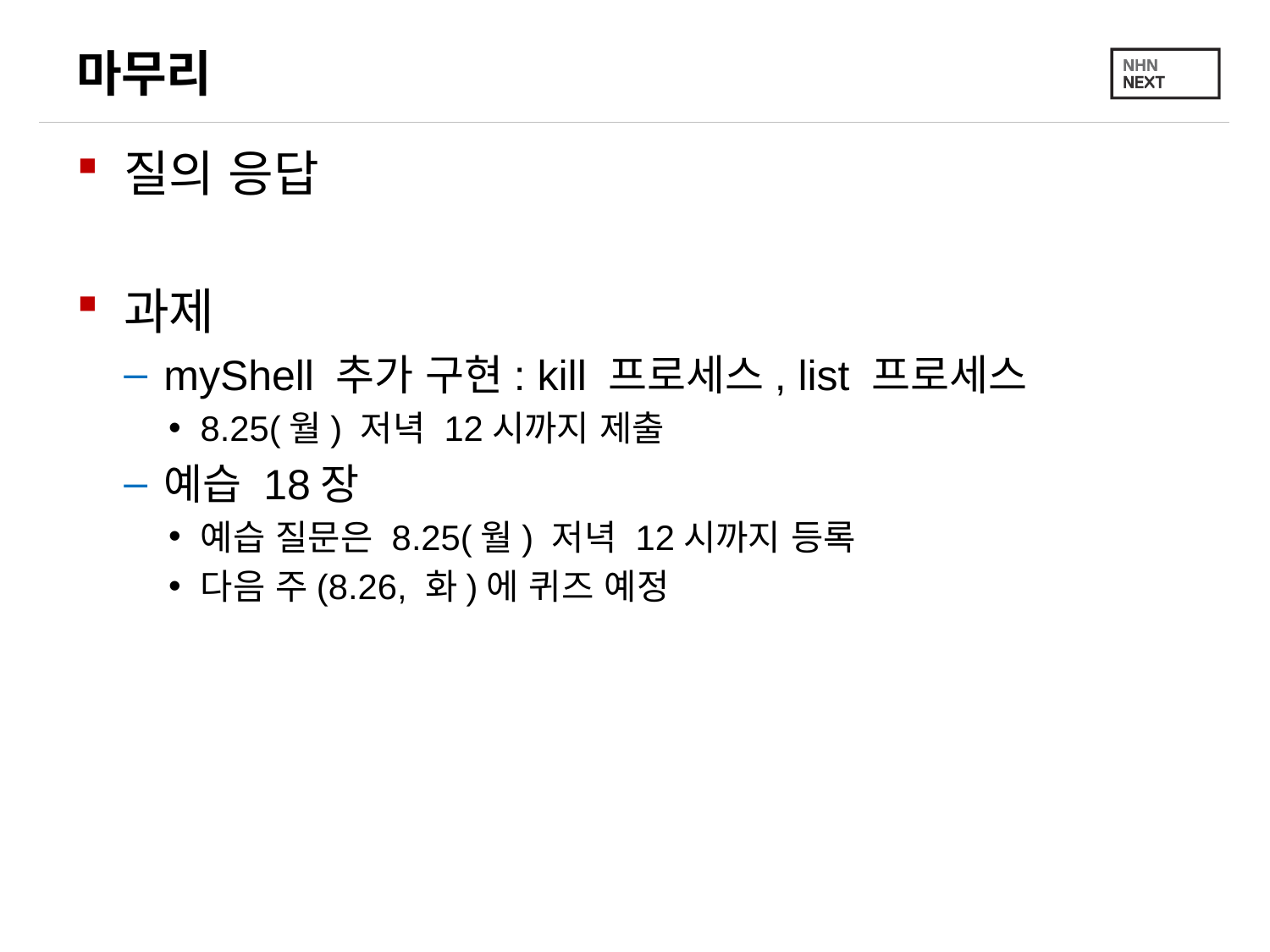

# 마무리
질의 응답

과제
myShell 추가 구현: kill 프로세스, list 프로세스
8.25(월) 저녁 12시까지 제출
예습 18장
예습 질문은 8.25(월) 저녁 12시까지 등록
다음 주(8.26, 화)에 퀴즈 예정